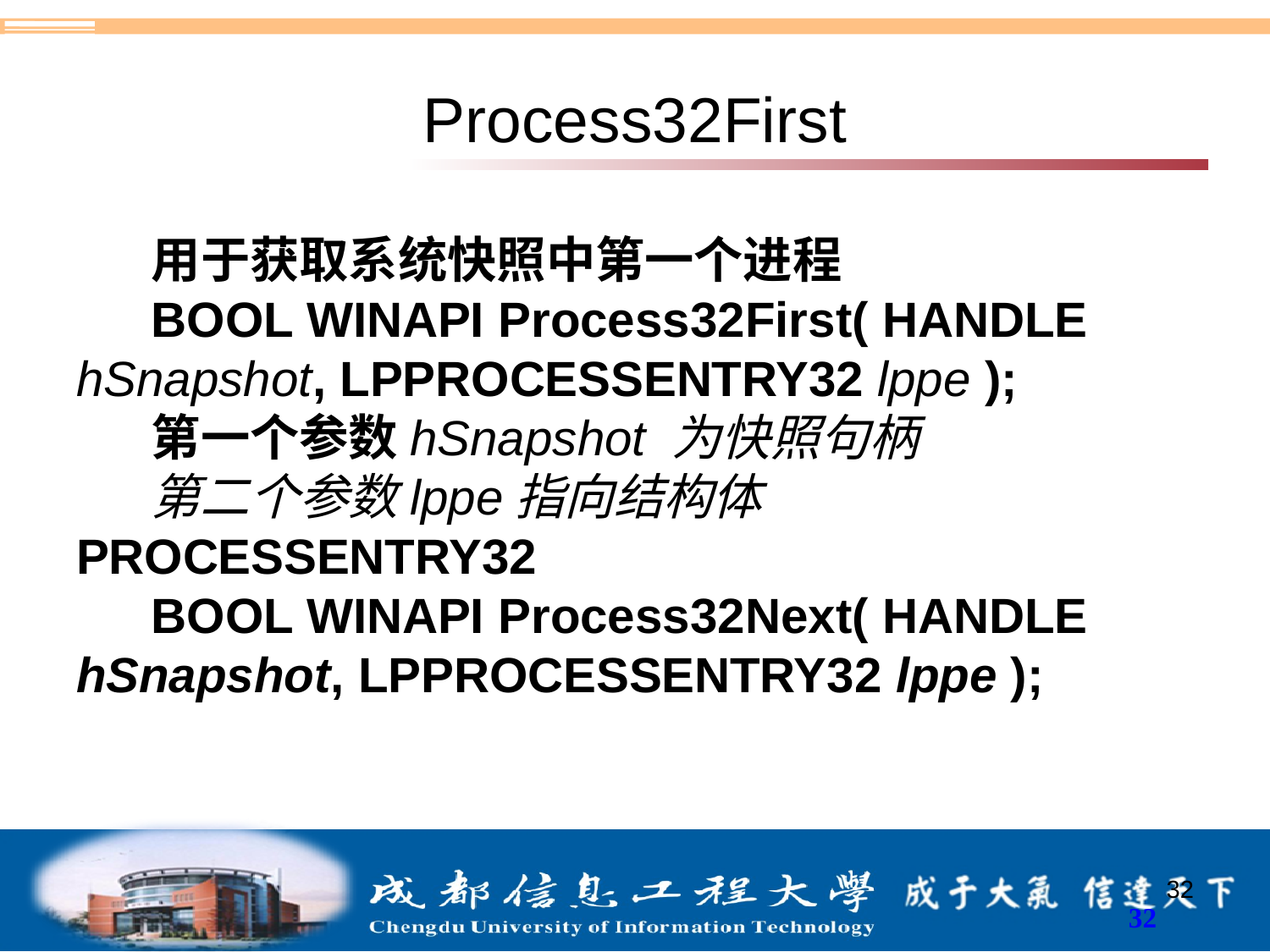

# Process32First
用于获取系统快照中第一个进程
BOOL WINAPI Process32First( HANDLE hSnapshot, LPPROCESSENTRY32 lppe );
第一个参数hSnapshot 为快照句柄
第二个参数lppe指向结构体PROCESSENTRY32
BOOL WINAPI Process32Next( HANDLE hSnapshot, LPPROCESSENTRY32 lppe );